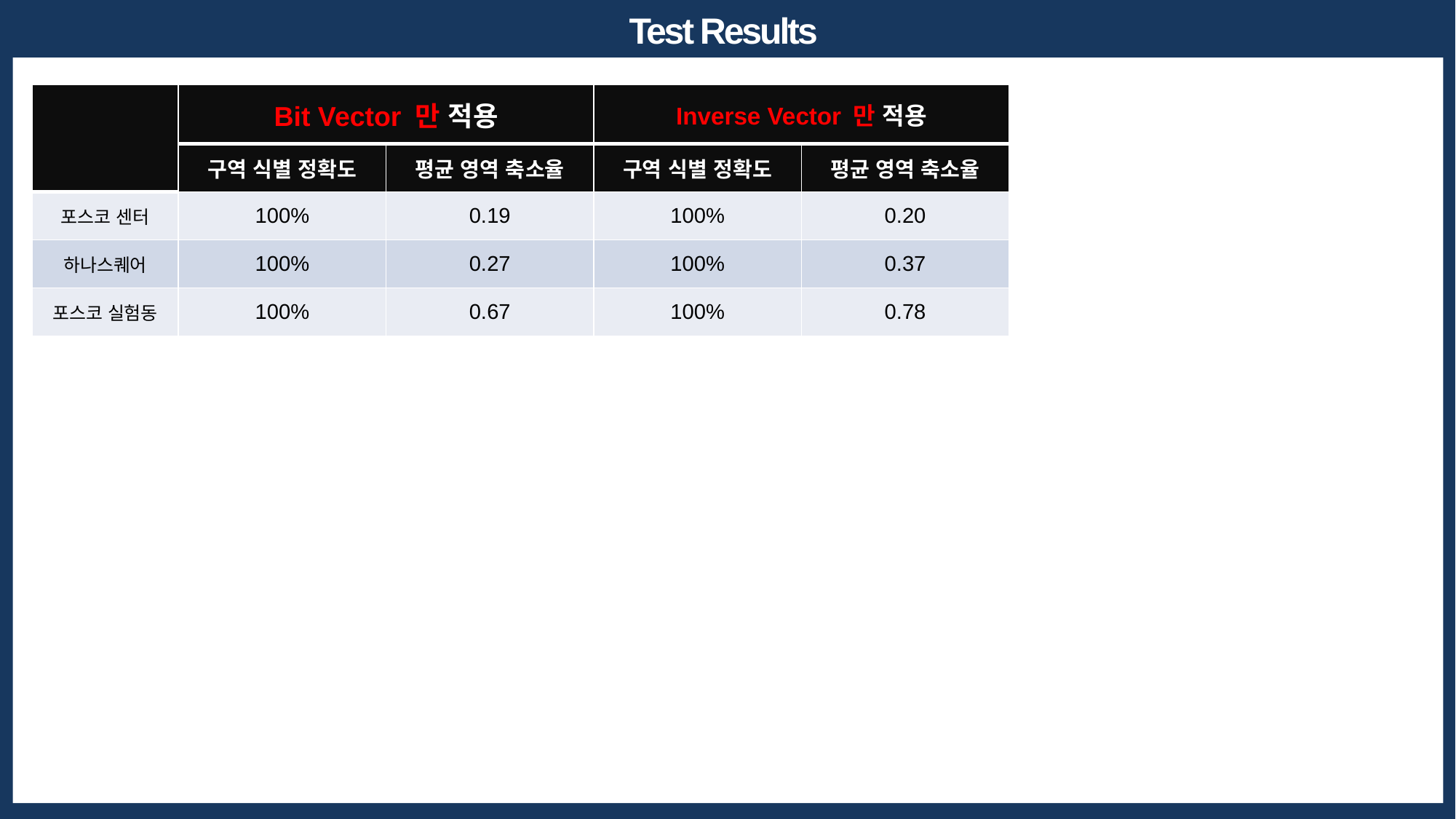

Test Results

|  | Bit Vector 만 적용 |  | Inverse Vector 만 적용 |  |
| --- | --- | --- | --- | --- |
|  | 구역 식별 정확도 | 평균 영역 축소율 | 구역 식별 정확도 | 평균 영역 축소율 |
| 포스코 센터 | 100% | 0.19 | 100% | 0.20 |
| 하나스퀘어 | 100% | 0.27 | 100% | 0.37 |
| 포스코 실험동 | 100% | 0.67 | 100% | 0.78 |